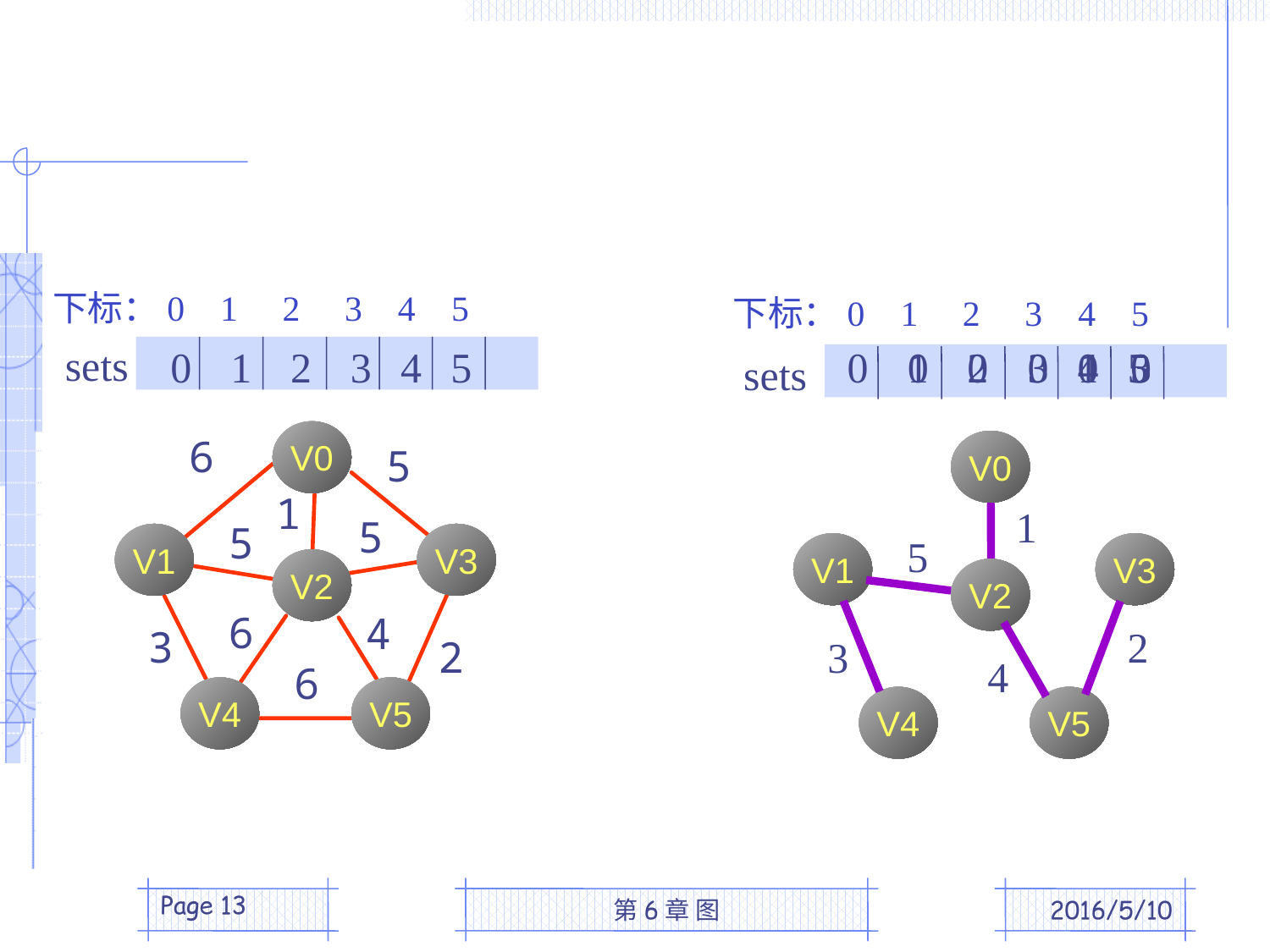

sets
下标：0    1     2     3    4    5

sets
下标：0    1     2     3    4    5
0
1
2
3
4
0
1
2
3
4
5
0
0
0
1
0
5
3
0

V0
6
V0
5

1

1

5
5
V1
V3
5
V1
V3
V2
V2

6
4

3
2

2
3
4
6
V4
V5
V4
V5

Page 13
第6章 图
2016/5/10